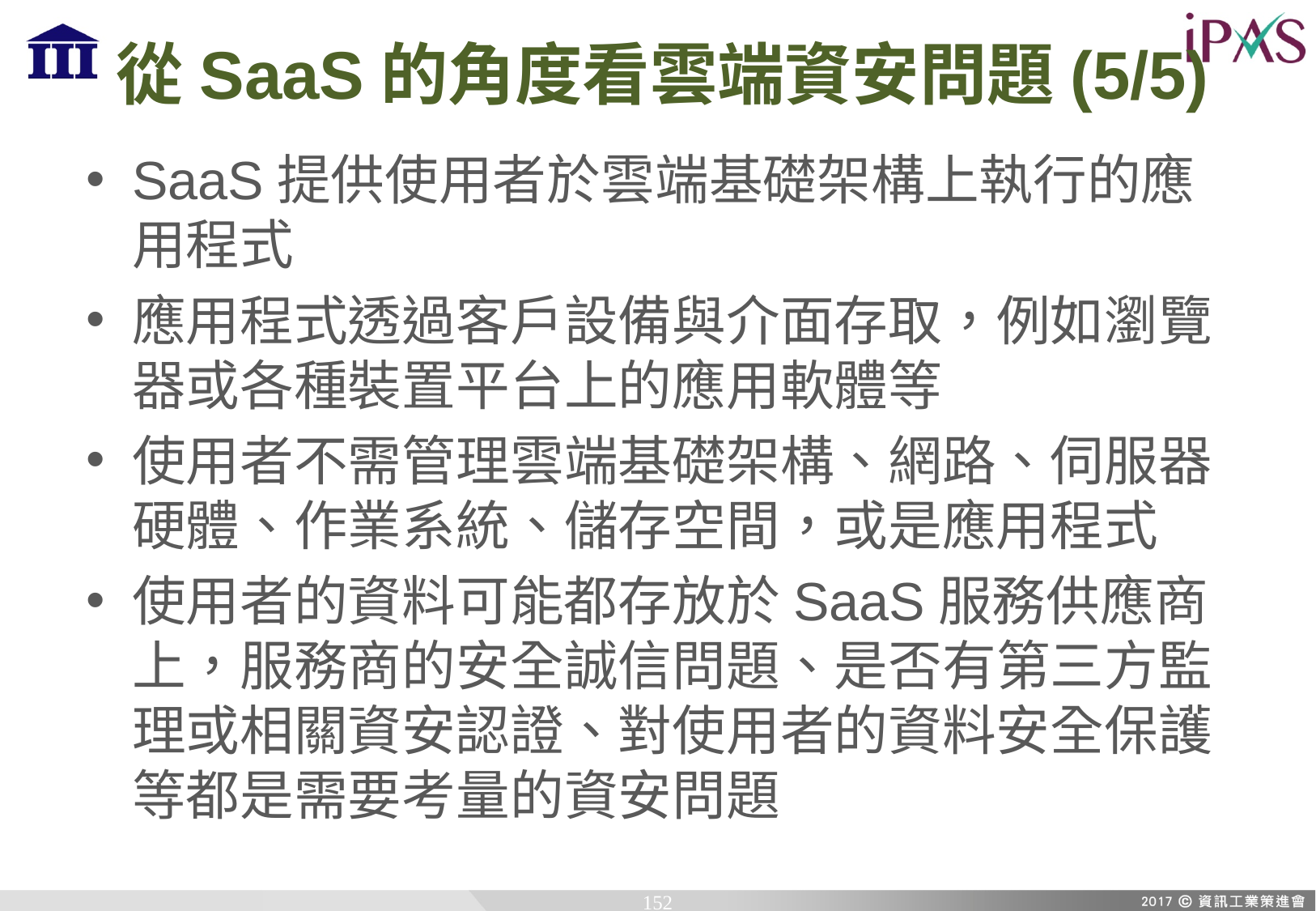

# 從SaaS的角度看雲端資安問題(5/5)
SaaS提供使用者於雲端基礎架構上執行的應用程式
應用程式透過客戶設備與介面存取，例如瀏覽器或各種裝置平台上的應用軟體等
使用者不需管理雲端基礎架構、網路、伺服器硬體、作業系統、儲存空間，或是應用程式
使用者的資料可能都存放於SaaS服務供應商上，服務商的安全誠信問題、是否有第三方監理或相關資安認證、對使用者的資料安全保護等都是需要考量的資安問題
152